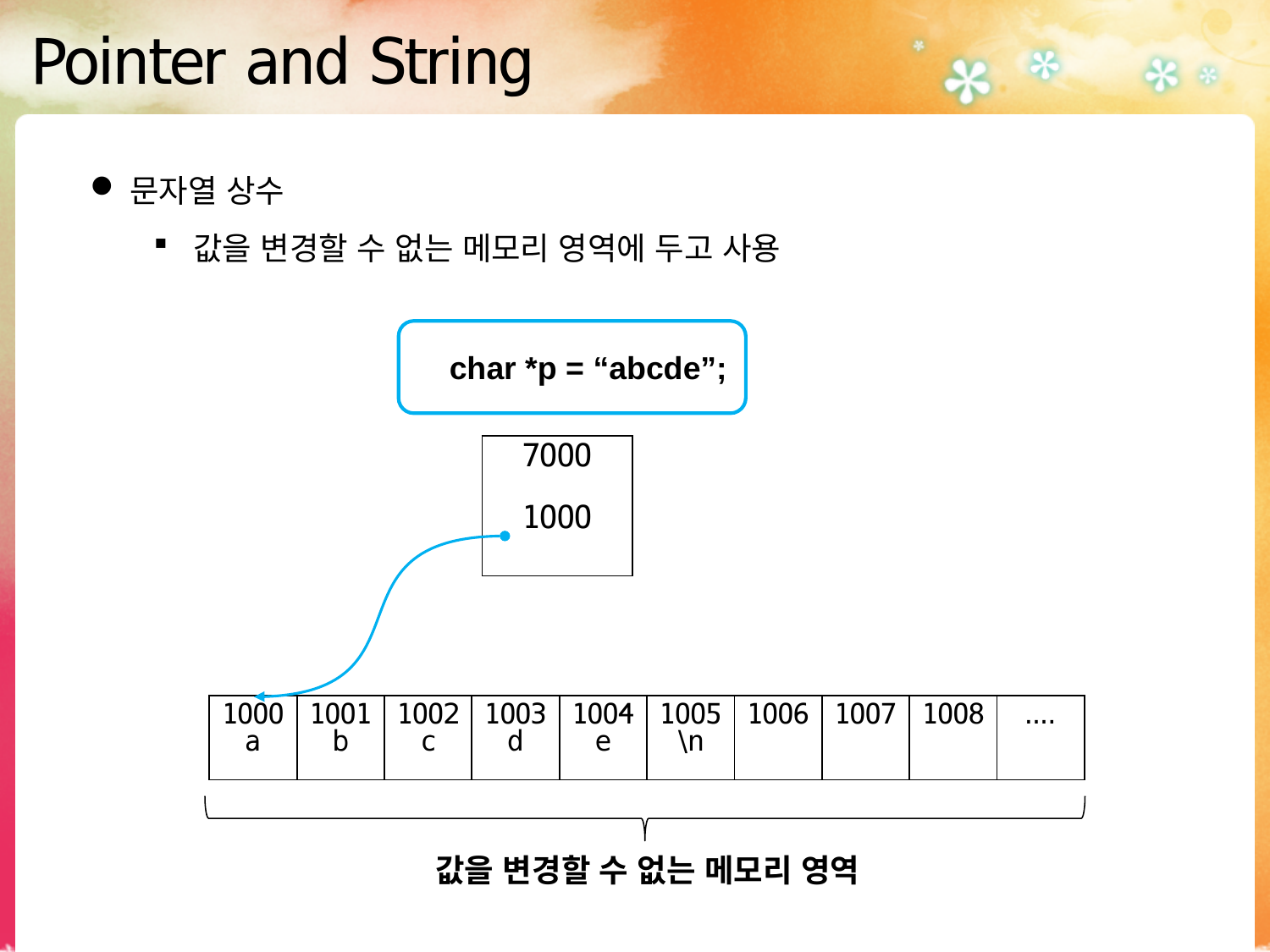

# Pointer and String
문자열 상수
값을 변경할 수 없는 메모리 영역에 두고 사용

char *p = “abcde”;

| 7000 1000 |
| --- |
| 1000 a | 1001 b | 1002 c | 1003 d | 1004 e | 1005 \n | 1006 | 1007 | 1008 | …. |
| --- | --- | --- | --- | --- | --- | --- | --- | --- | --- |
값을 변경할 수 없는 메모리 영역